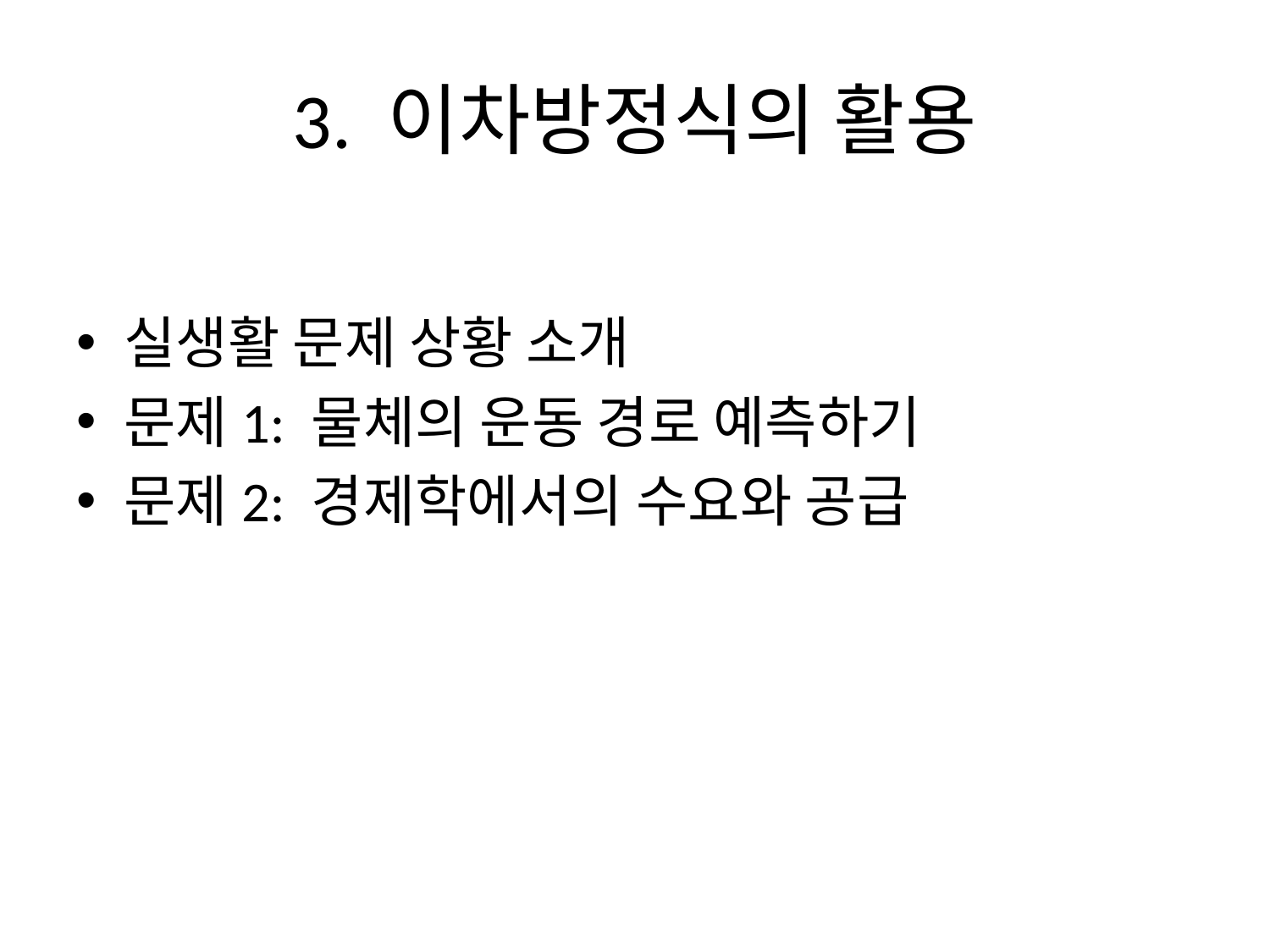

# 3. 이차방정식의 활용

실생활 문제 상황 소개
문제1: 물체의 운동 경로 예측하기
문제2: 경제학에서의 수요와 공급